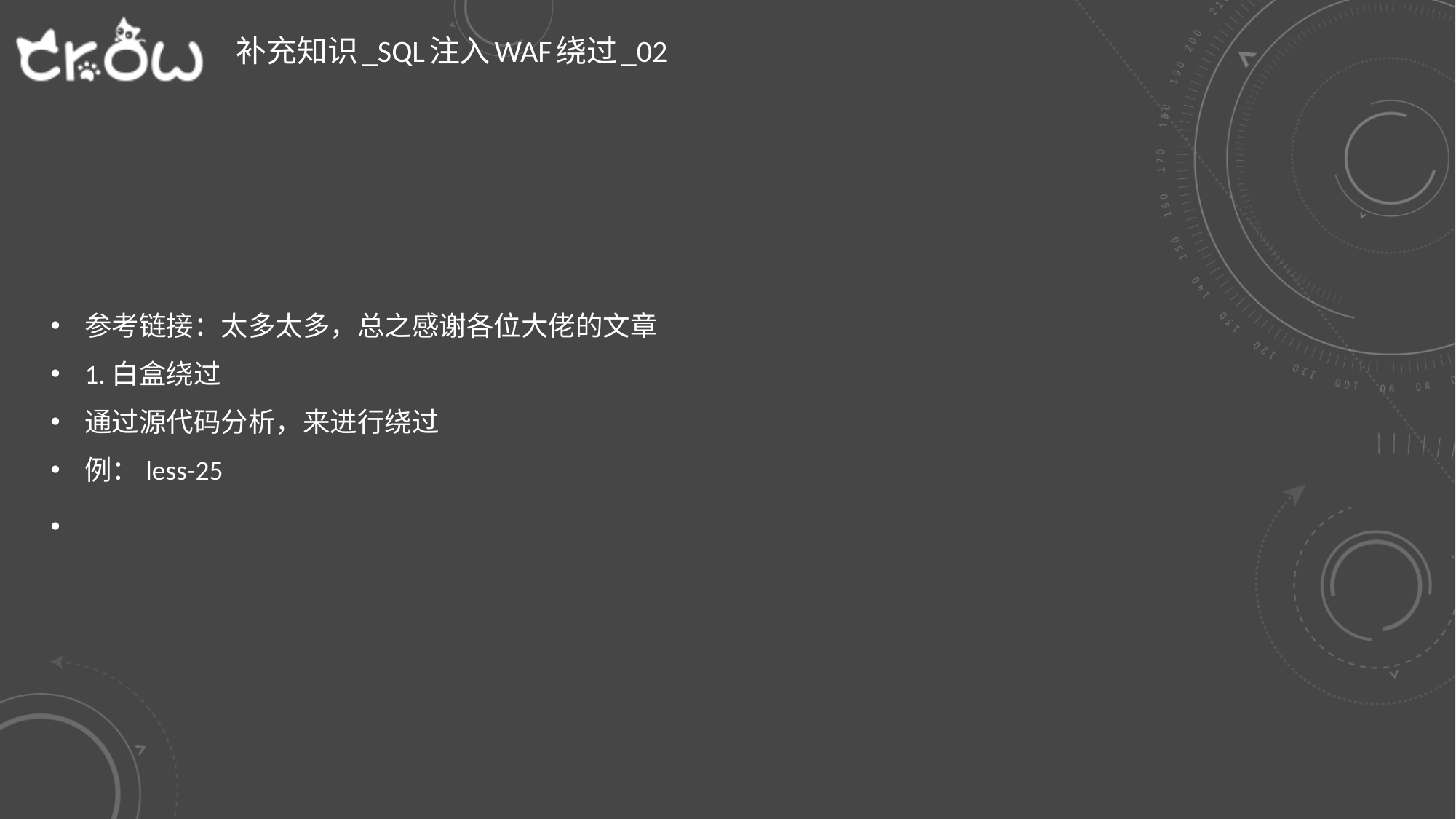

# 补充知识_sql注入WAF绕过_02
参考链接：太多太多，总之感谢各位大佬的文章
1.白盒绕过
通过源代码分析，来进行绕过
例：less-25